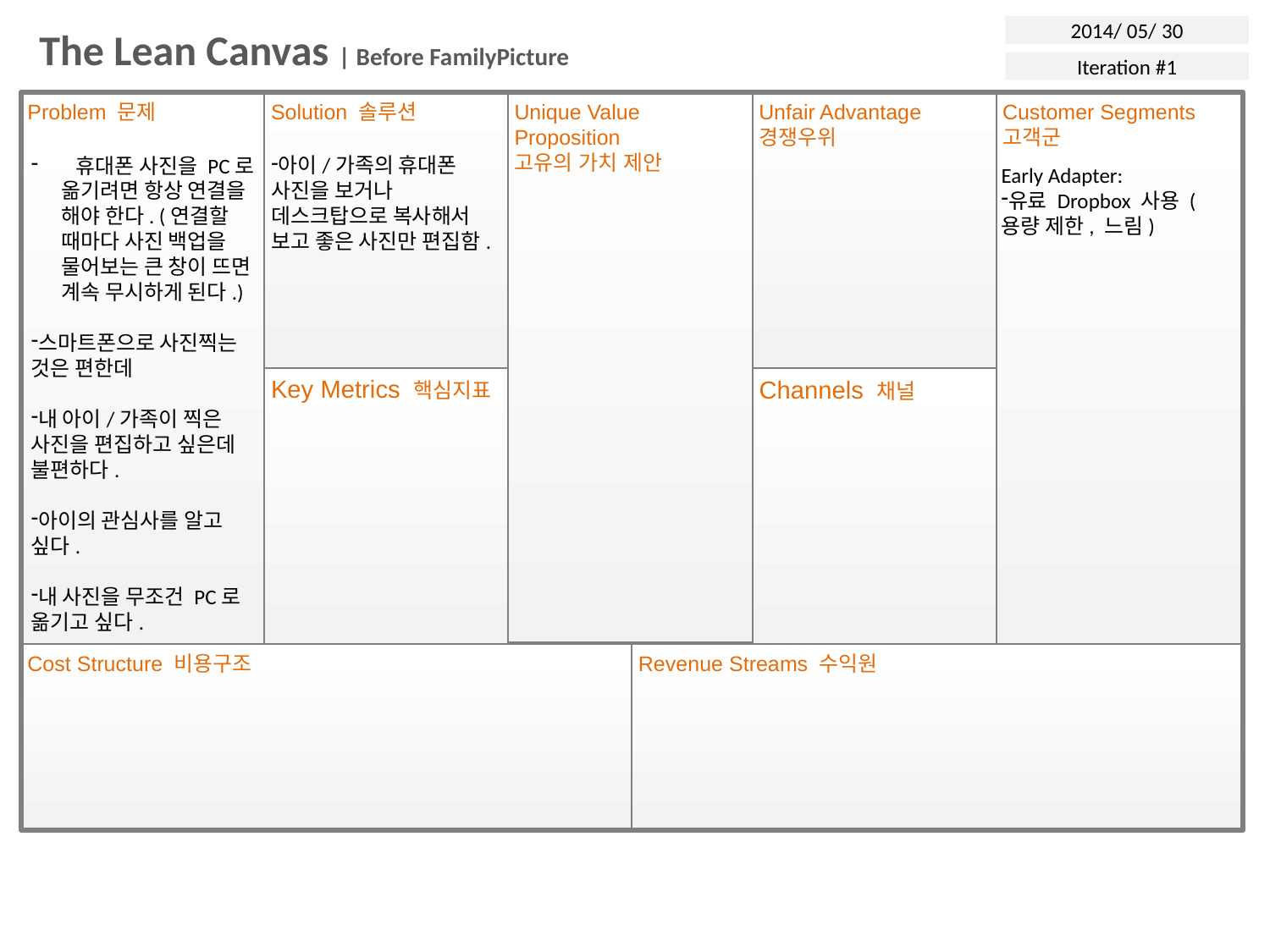

2014/ 05/ 30
The Lean Canvas | Before FamilyPicture
Iteration #1

Unique Value Proposition
고유의 가치 제안

Problem 문제

Solution 솔루션

Unfair Advantage
경쟁우위

Customer Segments
고객군

  휴대폰 사진을 PC로 옮기려면 항상 연결을 해야 한다. (연결할 때마다 사진 백업을 물어보는 큰 창이 뜨면 계속 무시하게 된다.)

스마트폰으로 사진찍는 것은 편한데

내 아이/가족이 찍은 사진을 편집하고 싶은데 불편하다.

아이의 관심사를 알고 싶다.

내 사진을 무조건 PC로 옮기고 싶다.
아이/가족의 휴대폰 사진을 보거나 데스크탑으로 복사해서 보고 좋은 사진만 편집함.
Early Adapter:
유료 Dropbox 사용 (용량 제한, 느림)

Key Metrics 핵심지표

Channels 채널

Cost Structure 비용구조

Revenue Streams 수익원